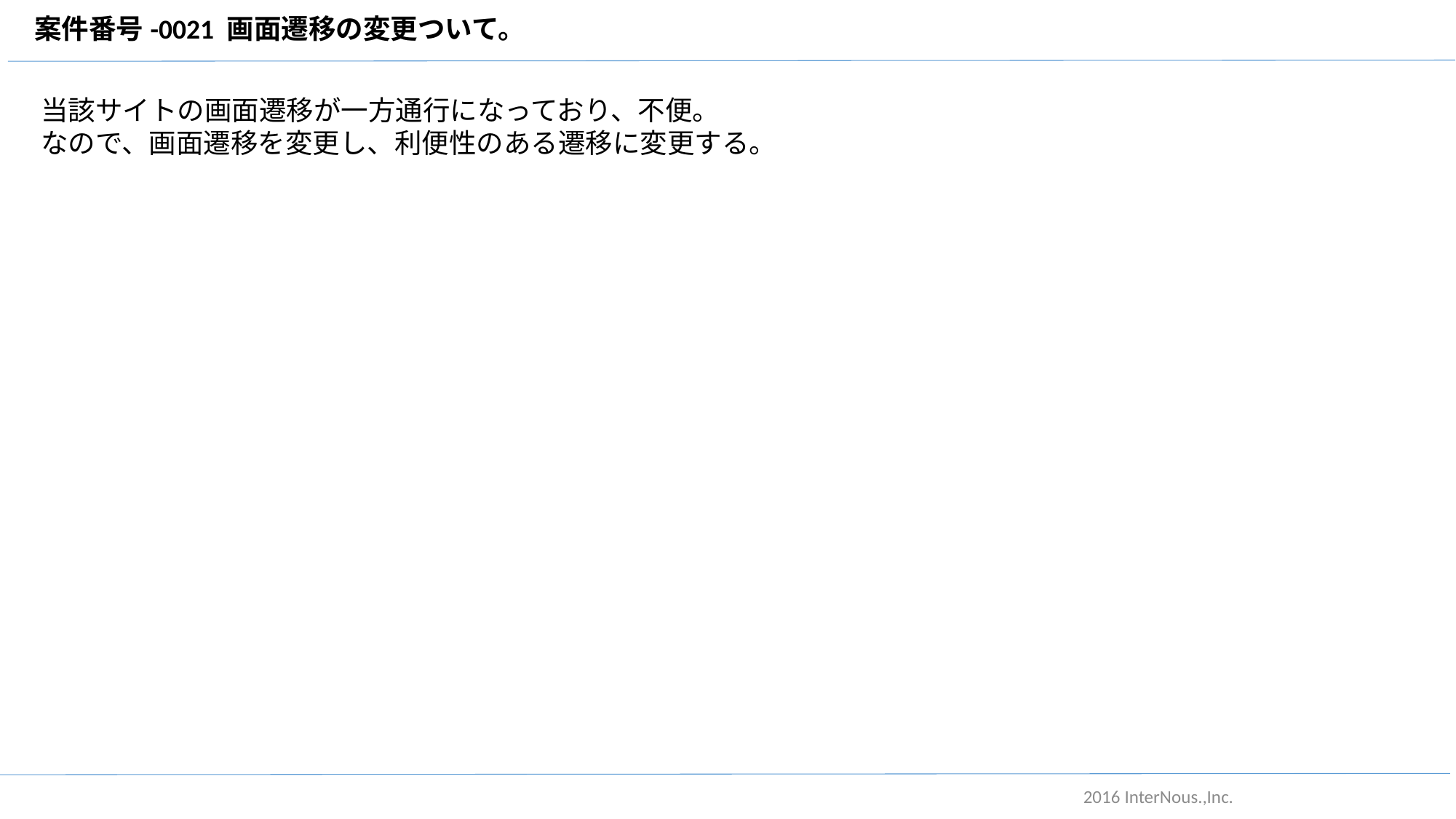

案件番号-0021 画面遷移の変更ついて。
当該サイトの画面遷移が一方通行になっており、不便。
なので、画面遷移を変更し、利便性のある遷移に変更する。
2016 InterNous.,Inc.